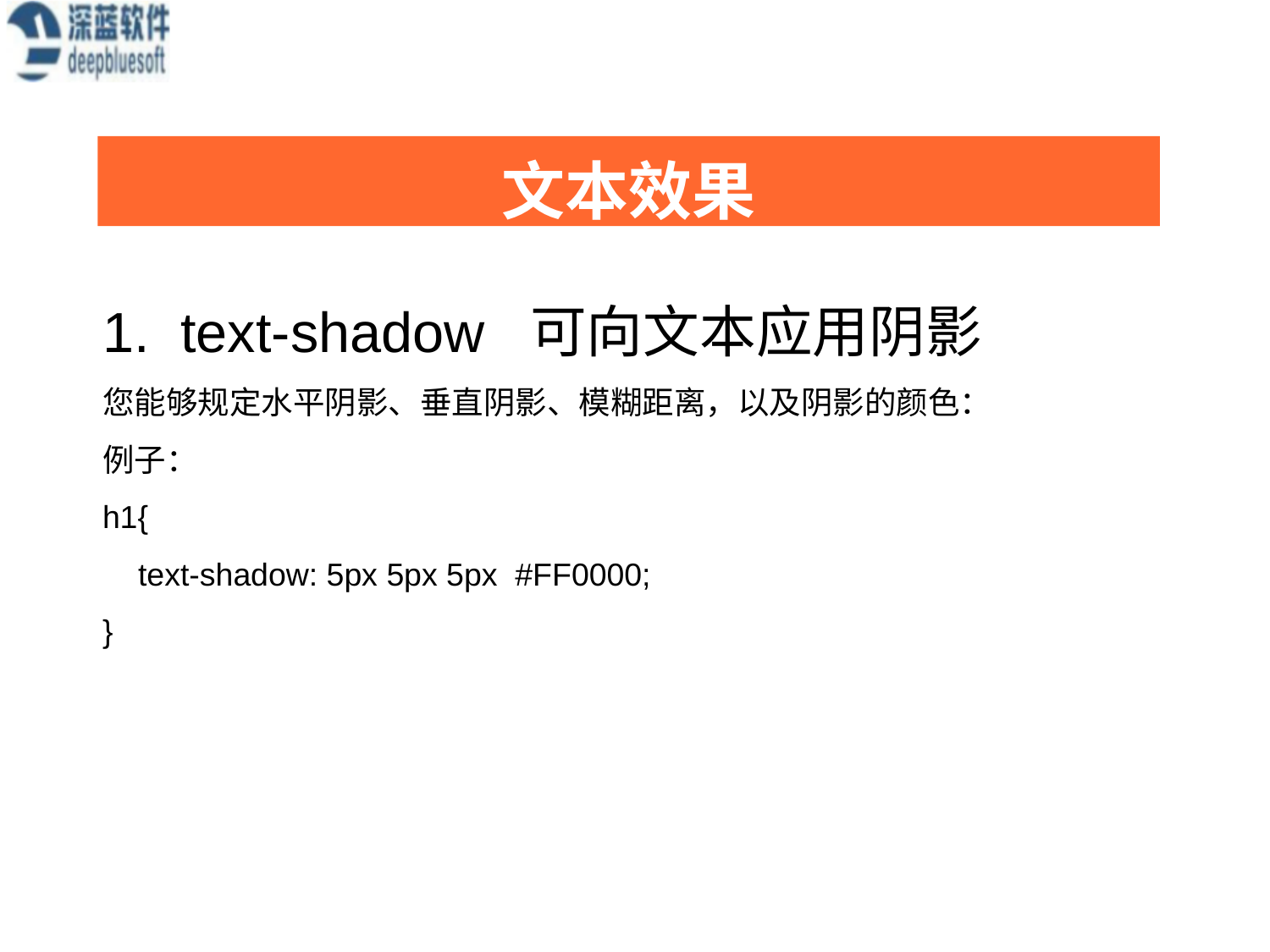

文本效果
1.  text-shadow  可向文本应用阴影
您能够规定水平阴影、垂直阴影、模糊距离，以及阴影的颜色：
例子：
h1{
    text-shadow: 5px 5px 5px  #FF0000;
}